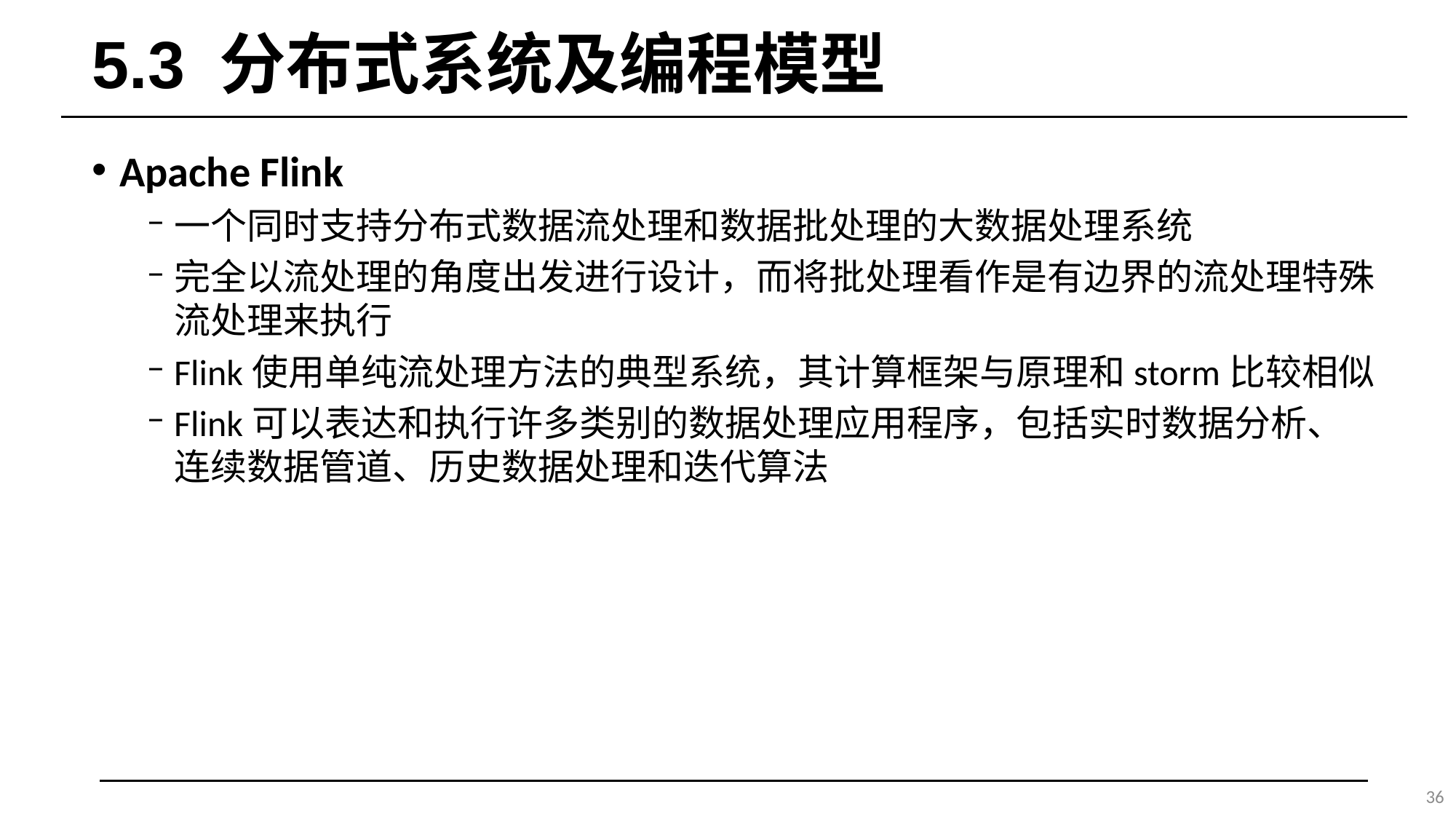

# 5.3 分布式系统及编程模型
Apache Flink
一个同时支持分布式数据流处理和数据批处理的大数据处理系统
完全以流处理的角度出发进行设计，而将批处理看作是有边界的流处理特殊流处理来执行
Flink使用单纯流处理方法的典型系统，其计算框架与原理和storm比较相似
Flink可以表达和执行许多类别的数据处理应用程序，包括实时数据分析、连续数据管道、历史数据处理和迭代算法

36